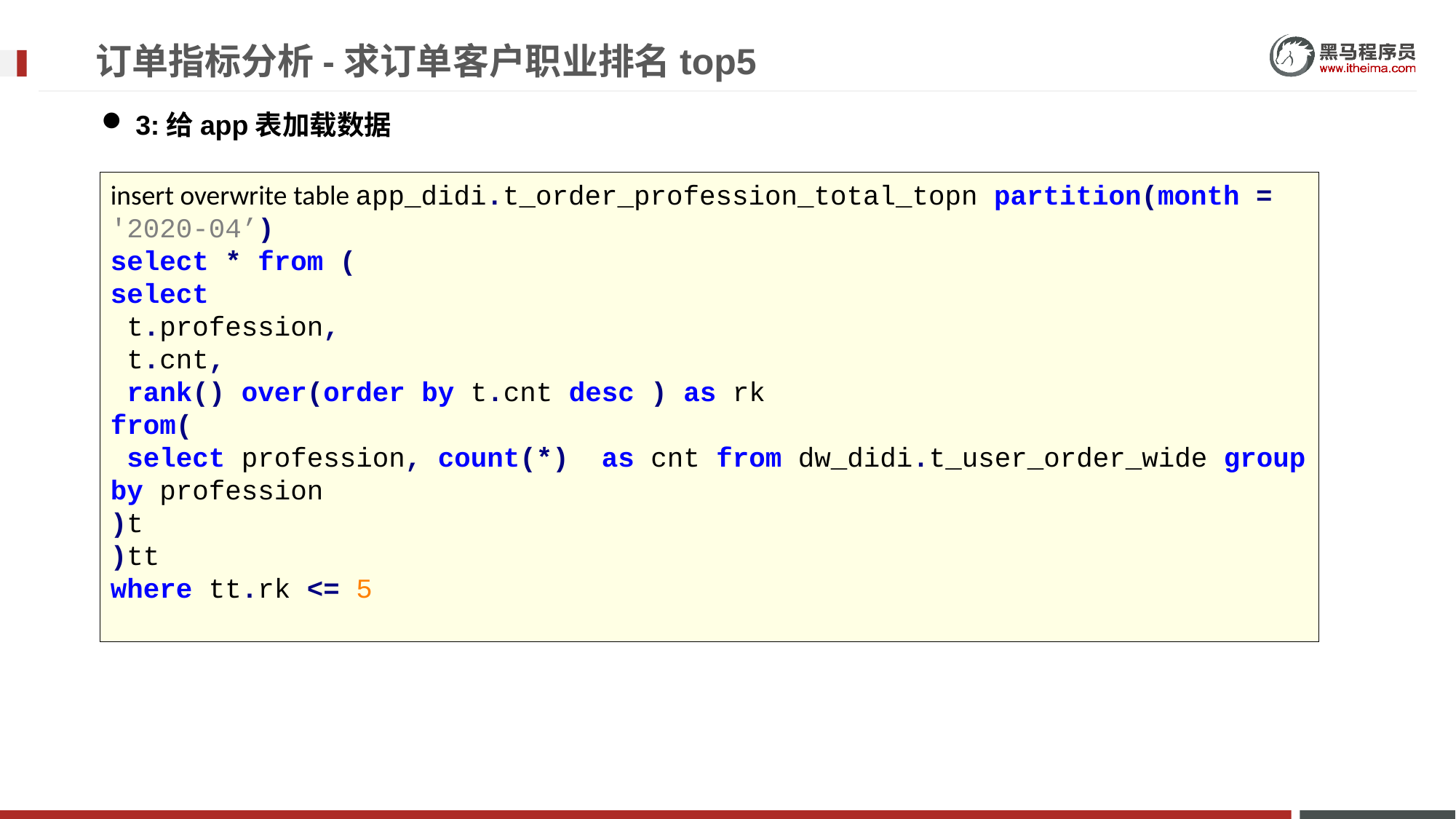

# 订单指标分析-求订单客户职业排名top5
3:给app表加载数据
insert overwrite table app_didi.t_order_profession_total_topn partition(month = '2020-04’)
select * from (
select
 t.profession,
 t.cnt,
 rank() over(order by t.cnt desc ) as rk
from(
 select profession, count(*)  as cnt from dw_didi.t_user_order_wide group by profession
)t
)tt
where tt.rk <= 5